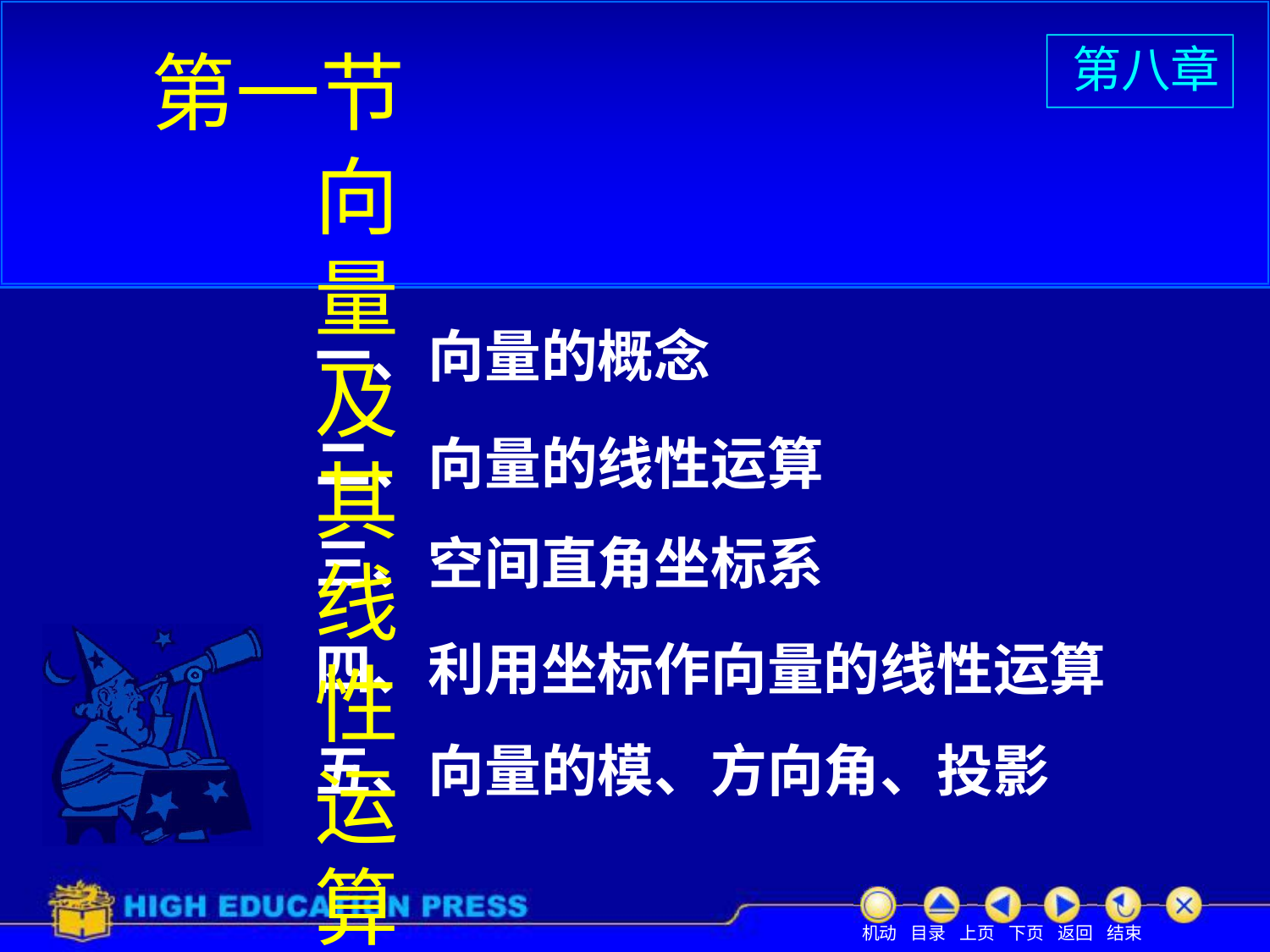

第八章
# 第一节
向量及其线性运算

一、向量的概念
二、向量的线性运算 三、空间直角坐标系
四、利用坐标作向量的线性运算 五、向量的模、方向角、投影

机动 目录 上页 下页 返回 结束